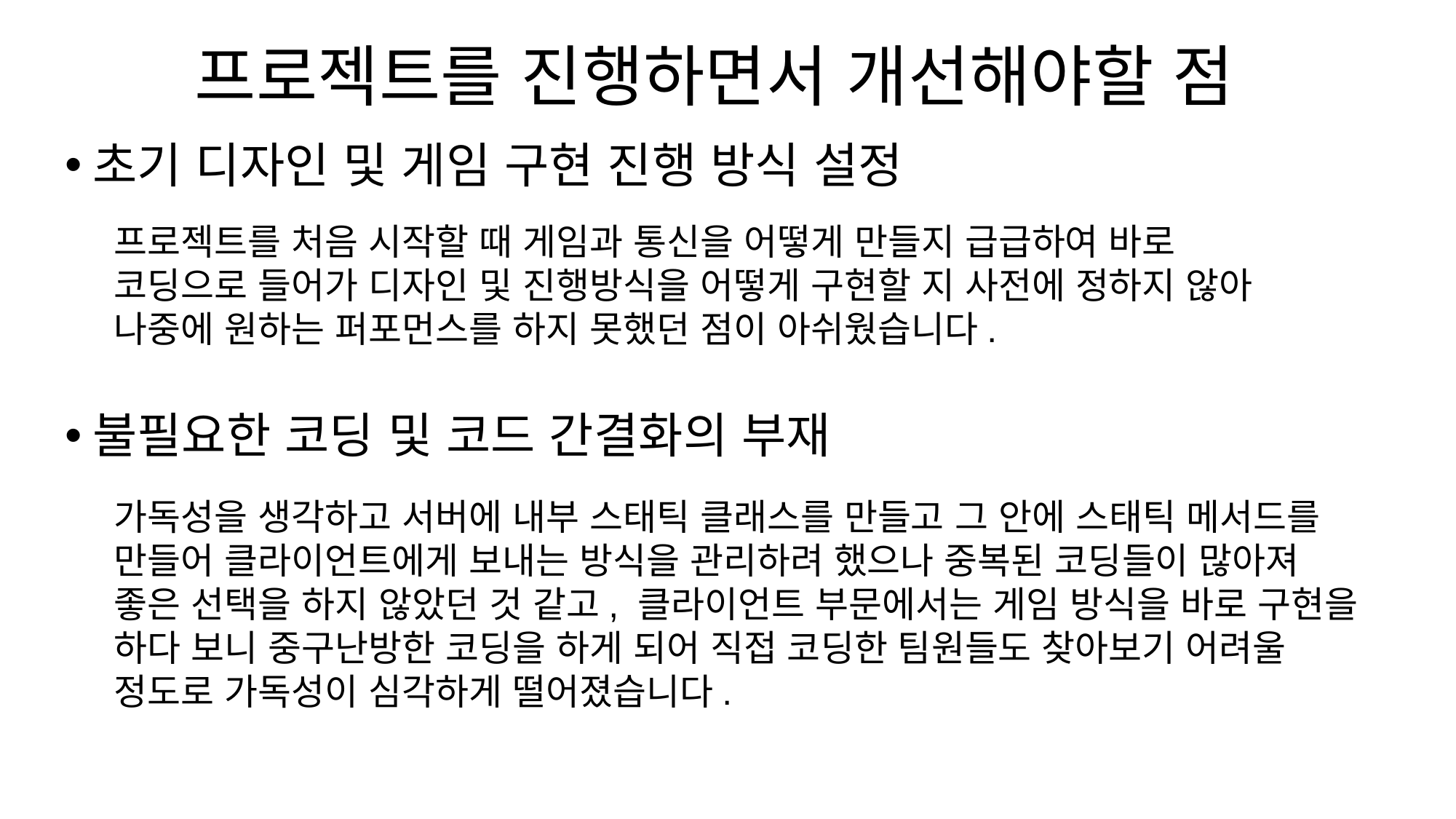

# 프로젝트를 진행하면서 개선해야할 점
초기 디자인 및 게임 구현 진행 방식 설정

불필요한 코딩 및 코드 간결화의 부재

프로젝트를 처음 시작할 때 게임과 통신을 어떻게 만들지 급급하여 바로 코딩으로 들어가 디자인 및 진행방식을 어떻게 구현할 지 사전에 정하지 않아 나중에 원하는 퍼포먼스를 하지 못했던 점이 아쉬웠습니다.

가독성을 생각하고 서버에 내부 스태틱 클래스를 만들고 그 안에 스태틱 메서드를 만들어 클라이언트에게 보내는 방식을 관리하려 했으나 중복된 코딩들이 많아져 좋은 선택을 하지 않았던 것 같고, 클라이언트 부문에서는 게임 방식을 바로 구현을 하다 보니 중구난방한 코딩을 하게 되어 직접 코딩한 팀원들도 찾아보기 어려울 정도로 가독성이 심각하게 떨어졌습니다.